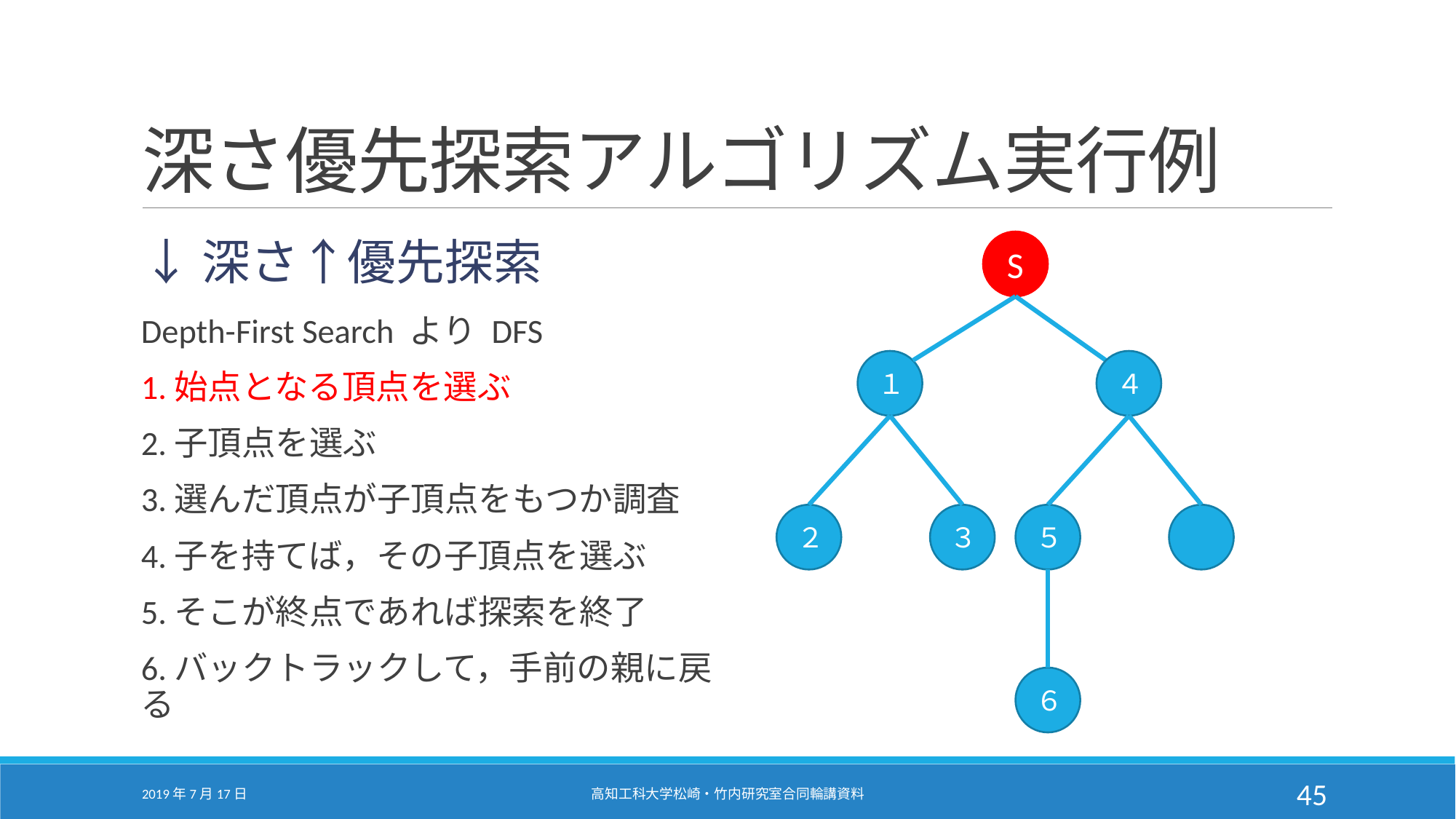

# 深さ優先探索アルゴリズム実行例
↓深さ↑優先探索
S
Depth-First Search より DFS
1.始点となる頂点を選ぶ
2.子頂点を選ぶ
3.選んだ頂点が子頂点をもつか調査
4.子を持てば，その子頂点を選ぶ
5.そこが終点であれば探索を終了
6.バックトラックして，手前の親に戻る
１
４
３

２
５
６
2019年7月17日
高知工科大学松崎・竹内研究室合同輪講資料
45